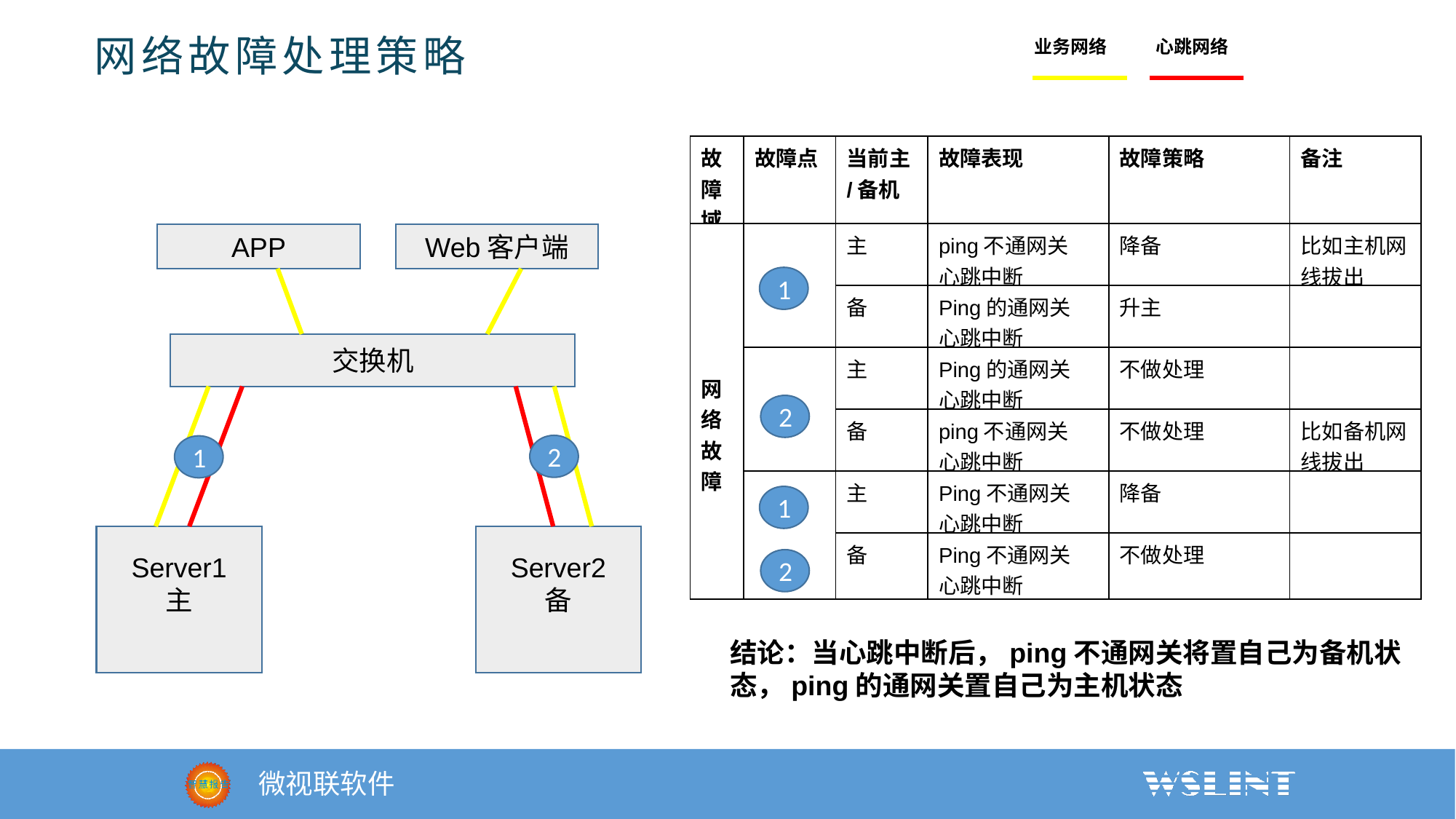

网络故障处理策略
业务网络
心跳网络
| 故障域 | 故障点 | 当前主/备机 | 故障表现 | 故障策略 | 备注 |
| --- | --- | --- | --- | --- | --- |
| 网络故障 |  | 主 | ping不通网关 心跳中断 | 降备 | 比如主机网线拔出 |
|  |  | 备 | Ping的通网关 心跳中断 | 升主 |  |
|  |  | 主 | Ping的通网关 心跳中断 | 不做处理 |  |
|  |  | 备 | ping不通网关 心跳中断 | 不做处理 | 比如备机网线拔出 |
|  |  | 主 | Ping不通网关 心跳中断 | 降备 |  |
|  |  | 备 | Ping不通网关 心跳中断 | 不做处理 |  |
APP
Web客户端
1
交换机
2
2
1
1
Server1
主

Server2
备

2
结论：当心跳中断后，ping不通网关将置自己为备机状态，ping的通网关置自己为主机状态